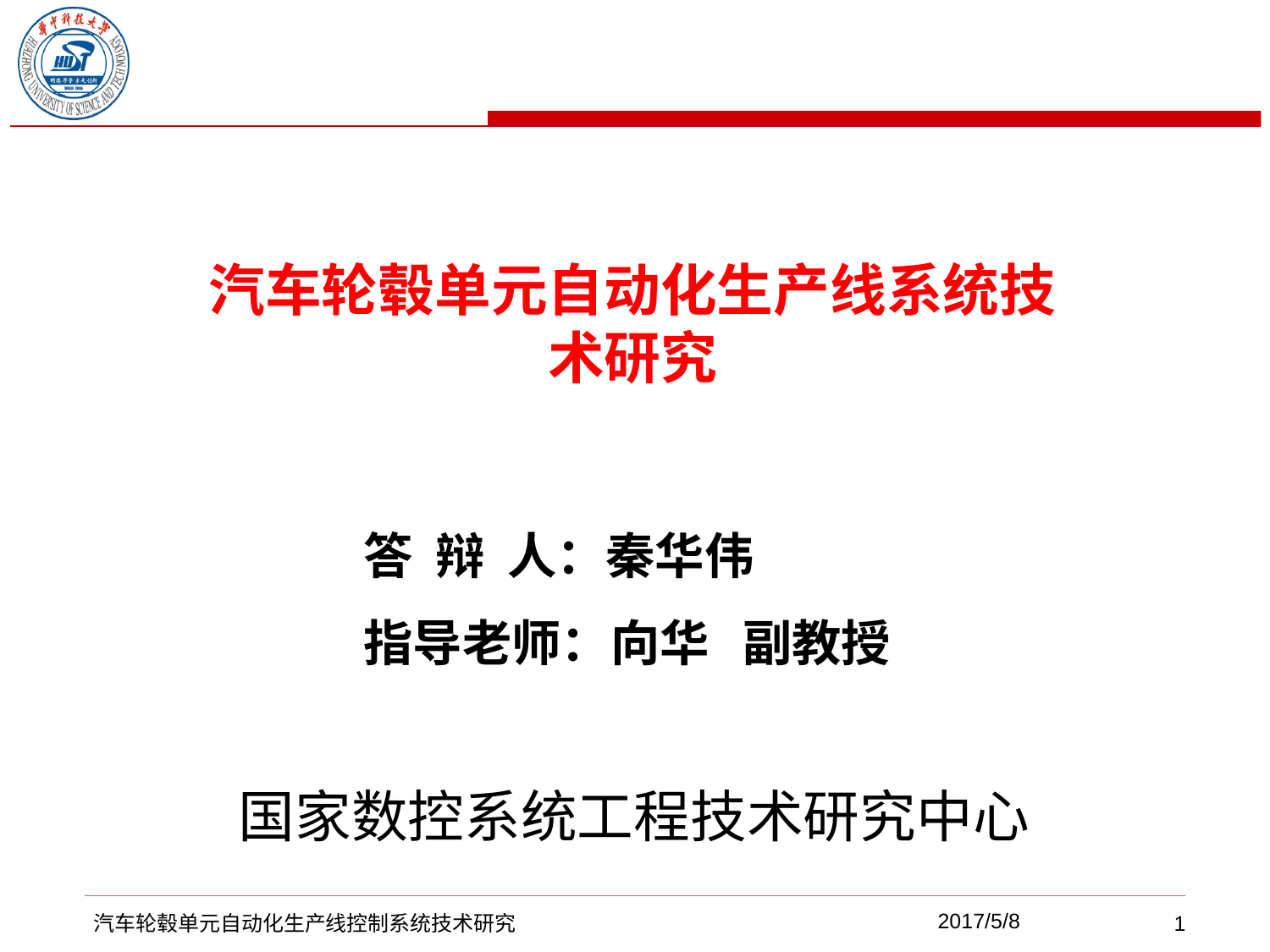

汽车轮毂单元自动化生产线系统技术研究
答  辩  人：秦华伟
指导老师：向华   副教授
国家数控系统工程技术研究中心
2017/5/8
汽车轮毂单元自动化生产线控制系统技术研究
1